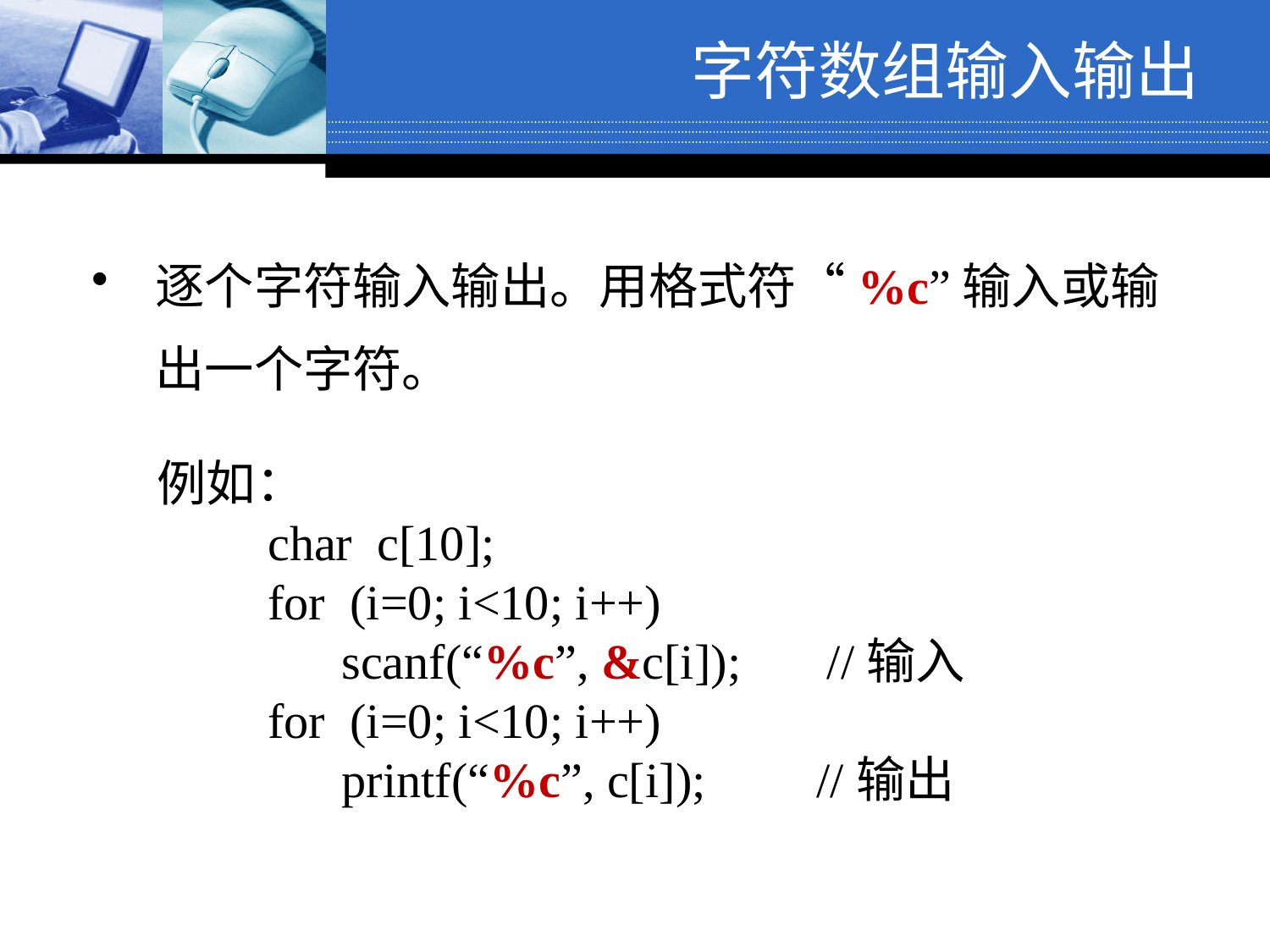

字符数组输入输出
逐个字符输入输出。用格式符“%c”输入或输出一个字符。

例如：
         char  c[10];
         for  (i=0; i<10; i++)
               scanf(“%c”, &c[i]);       //输入
         for  (i=0; i<10; i++)
               printf(“%c”, c[i]);         //输出